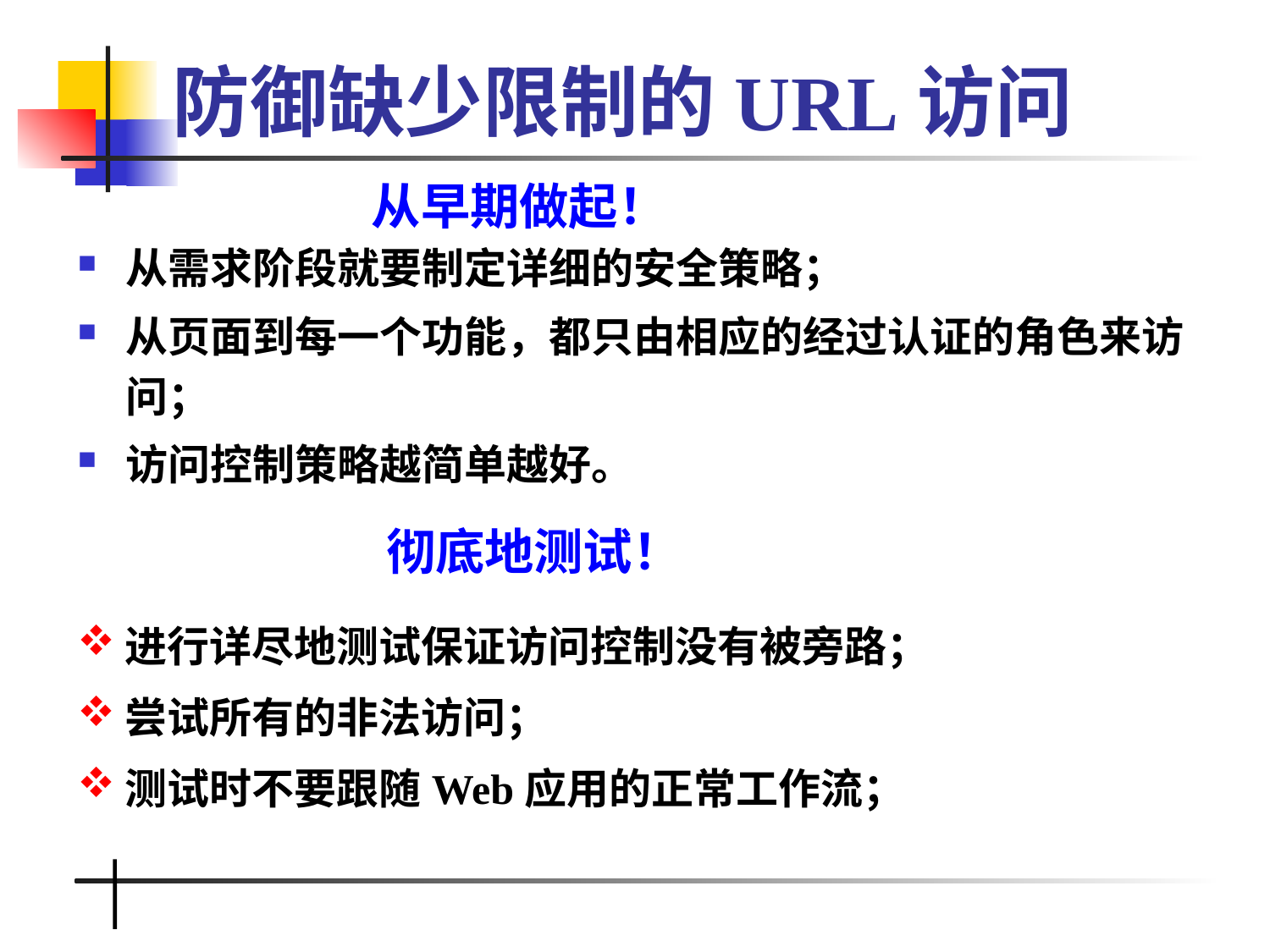

# 防御缺少限制的URL访问
从早期做起！
从需求阶段就要制定详细的安全策略；
从页面到每一个功能，都只由相应的经过认证的角色来访问；
访问控制策略越简单越好。
彻底地测试！
进行详尽地测试保证访问控制没有被旁路；
尝试所有的非法访问；
测试时不要跟随Web应用的正常工作流；